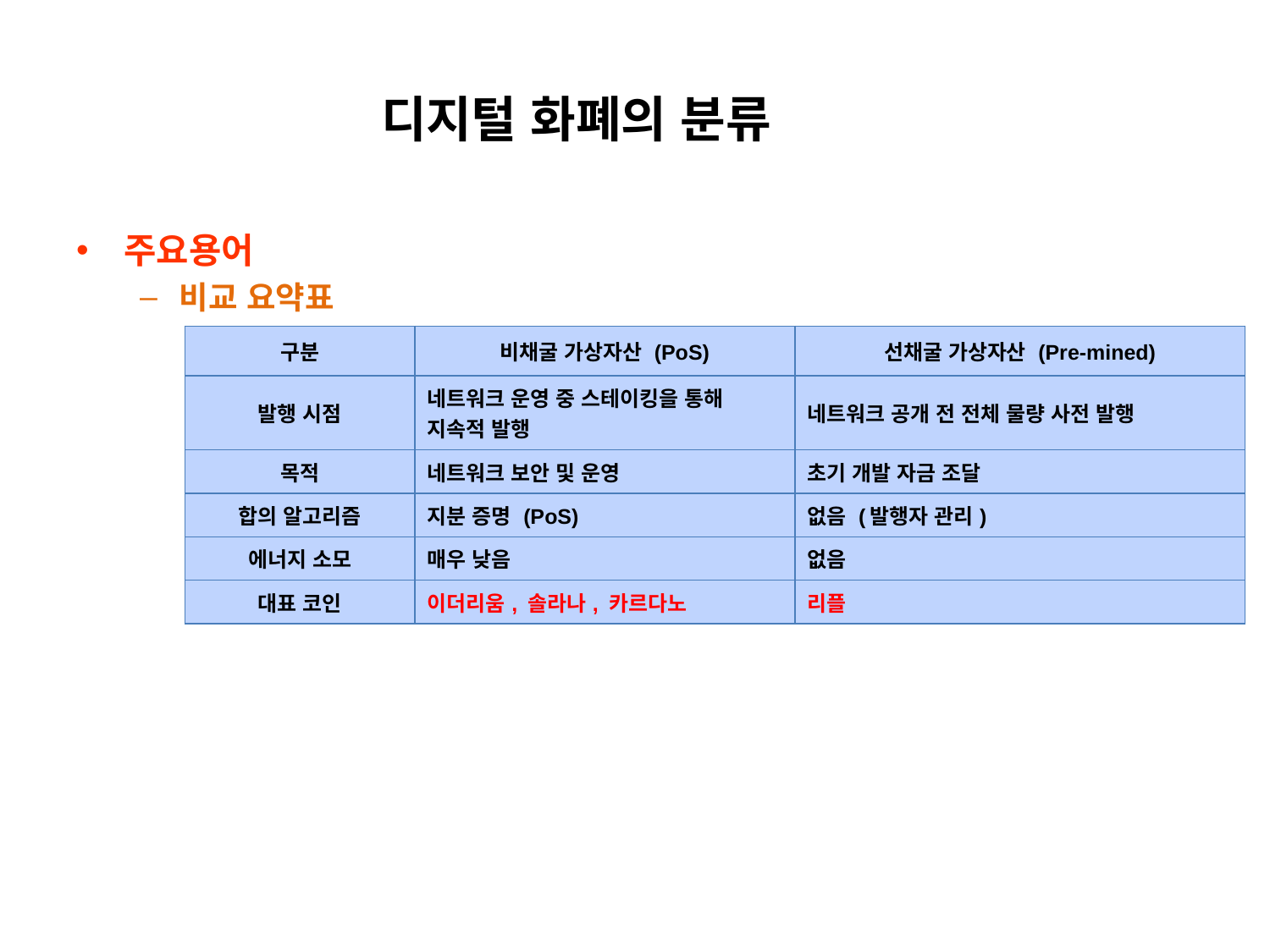

# 디지털 화폐의 분류
주요용어
비교 요약표
| 구분 | 비채굴 가상자산 (PoS) | 선채굴 가상자산 (Pre-mined) |
| --- | --- | --- |
| 발행 시점 | 네트워크 운영 중 스테이킹을 통해 지속적 발행 | 네트워크 공개 전 전체 물량 사전 발행 |
| 목적 | 네트워크 보안 및 운영 | 초기 개발 자금 조달 |
| 합의 알고리즘 | 지분 증명 (PoS) | 없음 (발행자 관리) |
| 에너지 소모 | 매우 낮음 | 없음 |
| 대표 코인 | 이더리움, 솔라나, 카르다노 | 리플 |